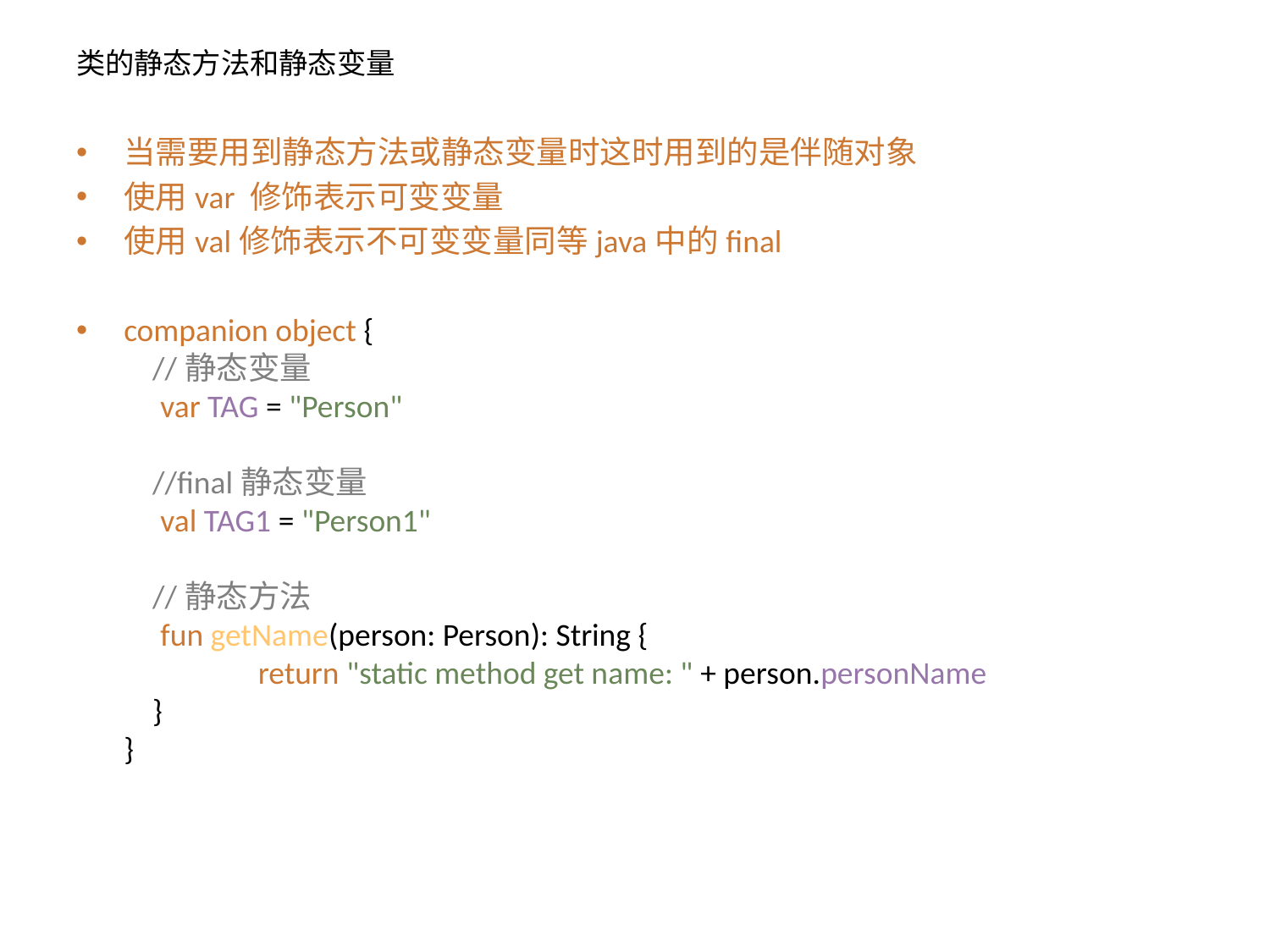

# 类的静态方法和静态变量
当需要用到静态方法或静态变量时这时用到的是伴随对象
使用var 修饰表示可变变量
使用val修饰表示不可变变量同等java中的final

companion object {
    //静态变量
    var TAG = "Person"
    //final静态变量
    val TAG1 = "Person1"
    //静态方法
    fun getName(person: Person): String {
       	 return "static method get name: " + person.personName
    }
}